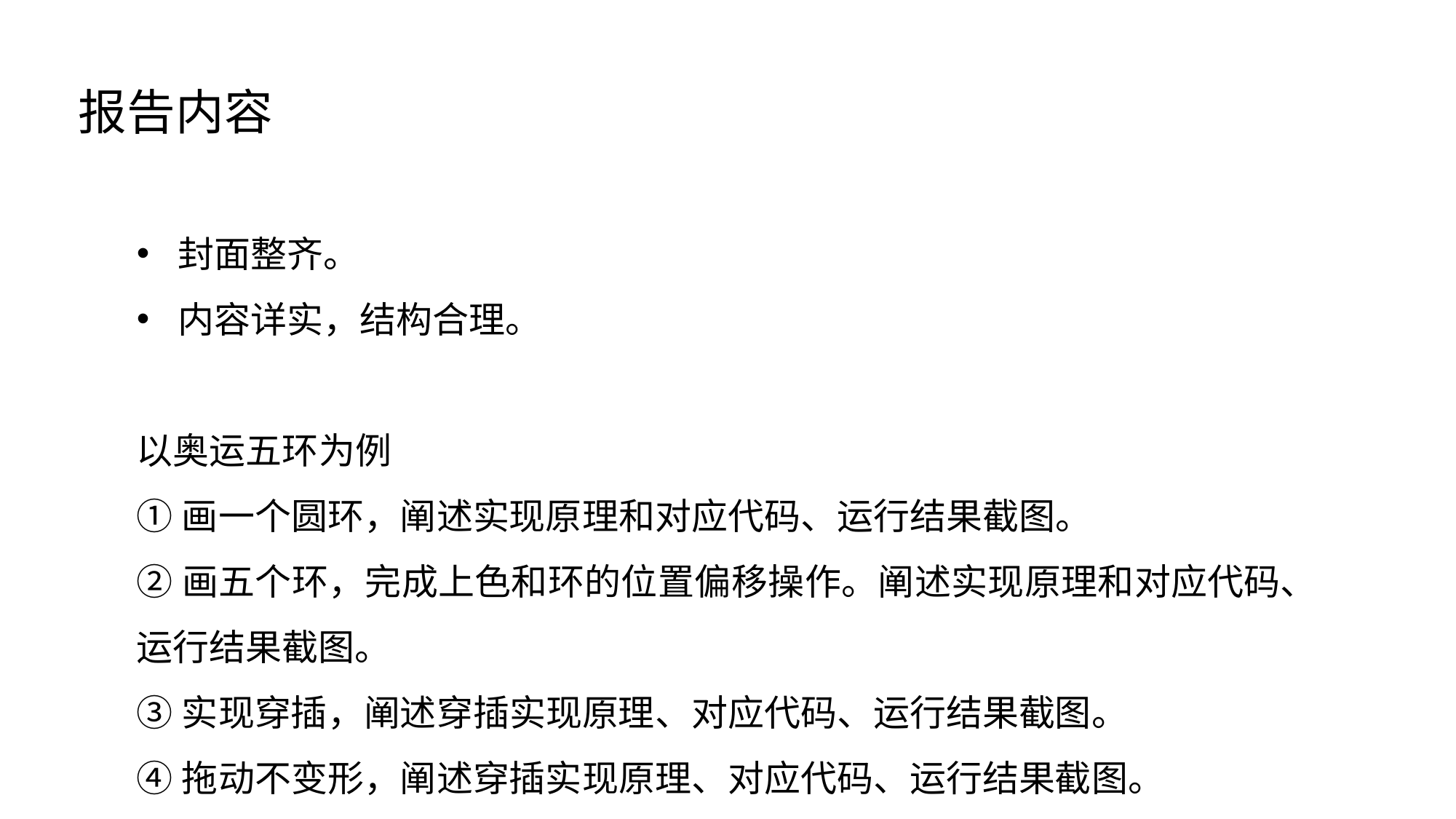

报告内容
封面整齐。
内容详实，结构合理。

以奥运五环为例
①画一个圆环，阐述实现原理和对应代码、运行结果截图。
②画五个环，完成上色和环的位置偏移操作。阐述实现原理和对应代码、运行结果截图。
③实现穿插，阐述穿插实现原理、对应代码、运行结果截图。
④拖动不变形，阐述穿插实现原理、对应代码、运行结果截图。